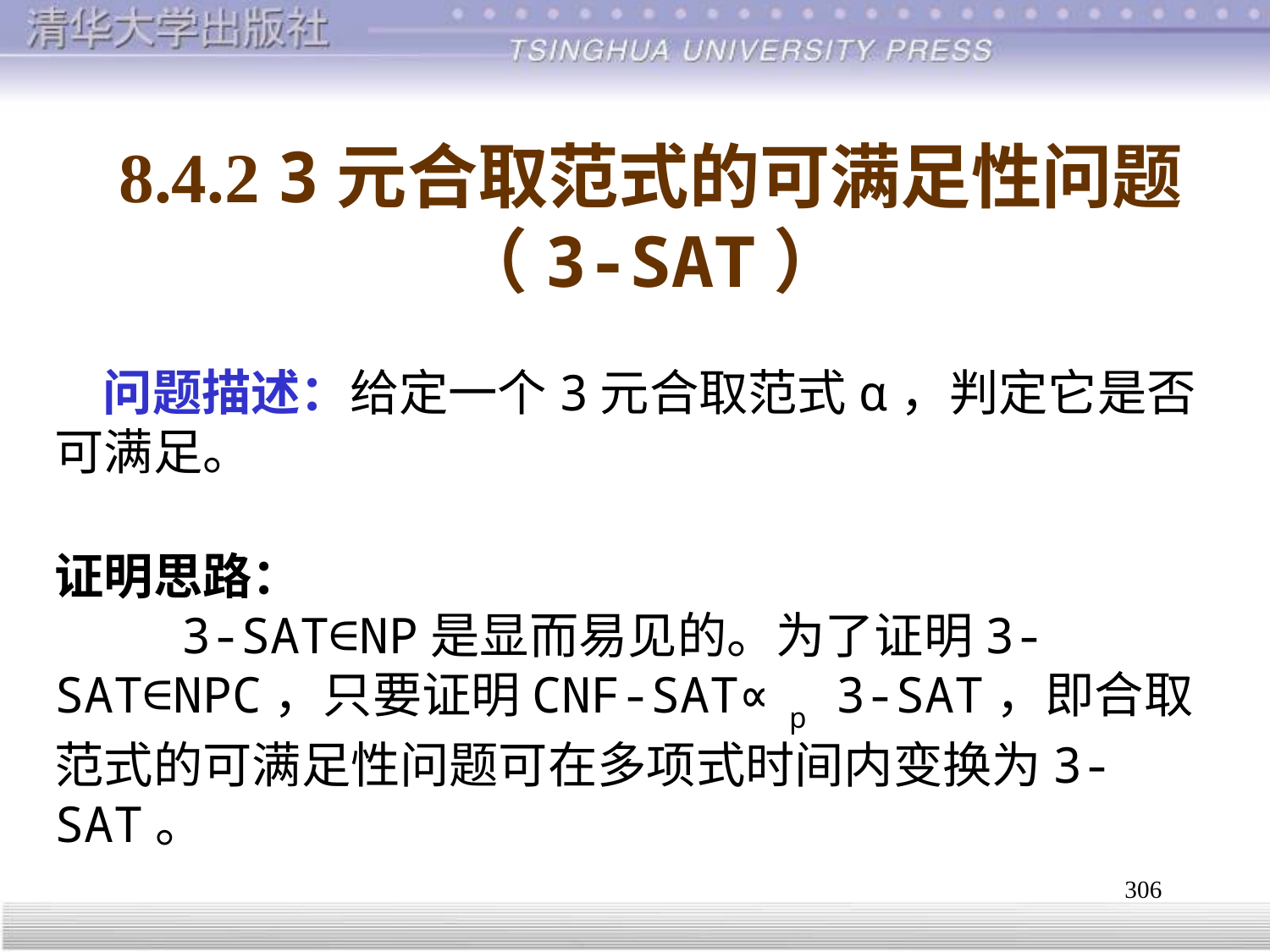

# 8.4.2 3元合取范式的可满足性问题 （3-SAT）
    问题描述：给定一个3元合取范式α，判定它是否可满足。
证明思路：
     3-SAT∈NP是显而易见的。为了证明3-SAT∈NPC，只要证明CNF-SAT∝p 3-SAT，即合取范式的可满足性问题可在多项式时间内变换为3-SAT。
306